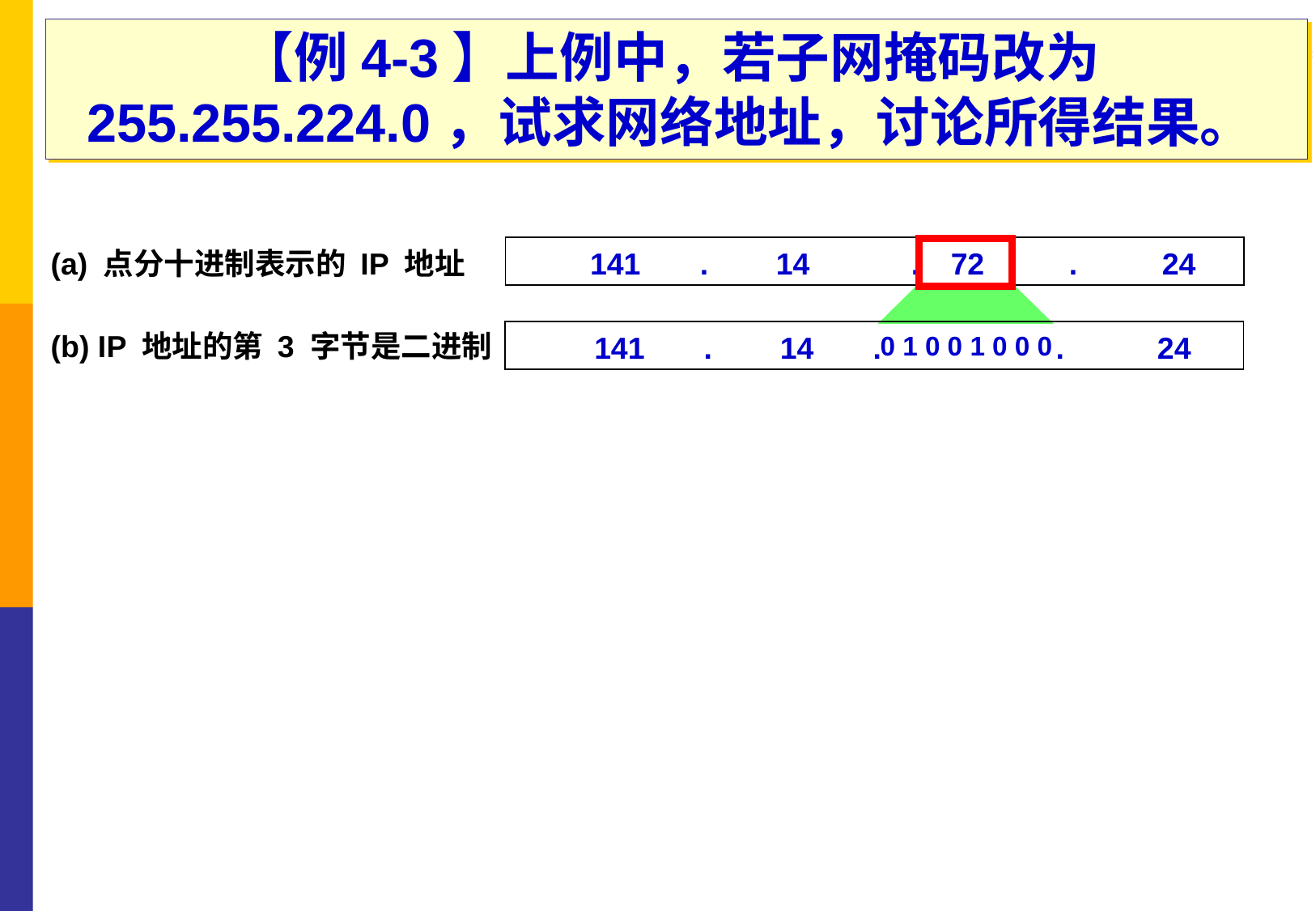

【例4-3】上例中，若子网掩码改为255.255.224.0，试求网络地址，讨论所得结果。

141       .        14            .

 72          .          24
(a) 点分十进制表示的 IP 地址

(b) IP 地址的第 3 字节是二进制

141       .        14       .
.           24
0 1 0 0 1 0 0 0